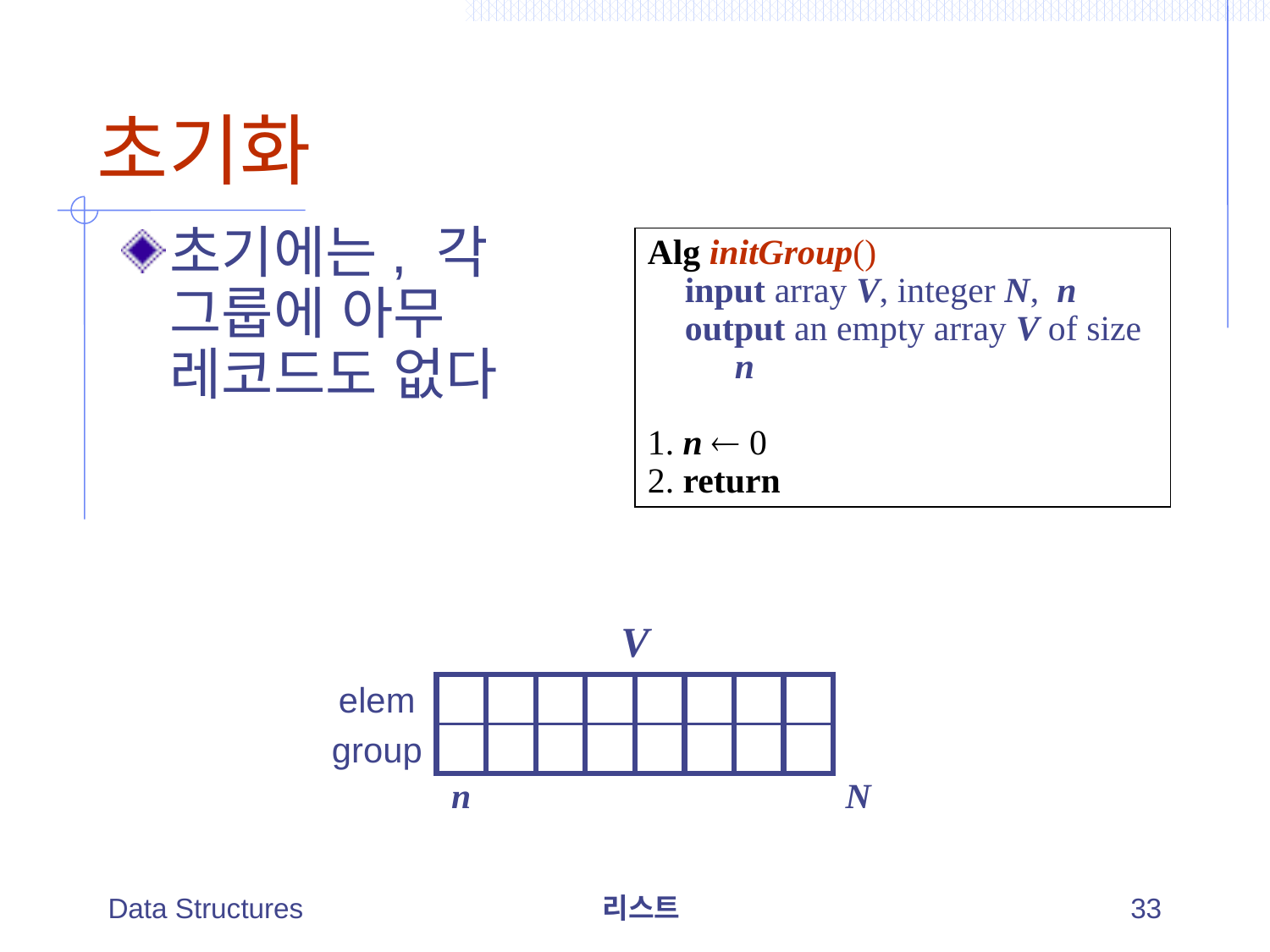

# 초기화
초기에는, 각 그룹에 아무 레코드도 없다
Alg initGroup()
	input array V, integer N,  n
	output an empty array V of size 			n

1. n ← 0
2. return
V
elem

group

n
N
Data Structures
리스트
33